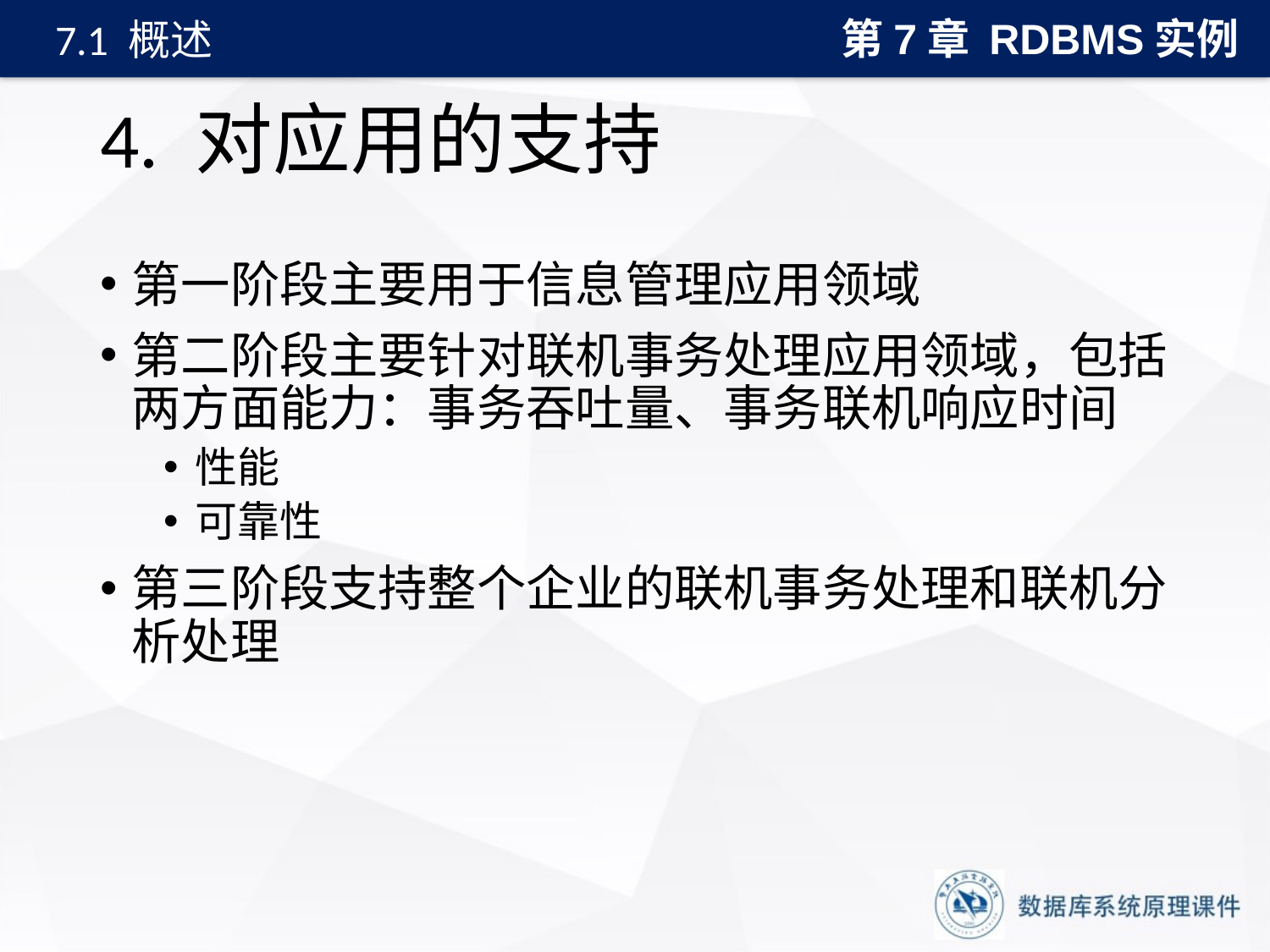

第7章 RDBMS实例
7.1 概述
# 4. 对应用的支持
第一阶段主要用于信息管理应用领域
第二阶段主要针对联机事务处理应用领域，包括两方面能力：事务吞吐量、事务联机响应时间
性能
可靠性
第三阶段支持整个企业的联机事务处理和联机分析处理